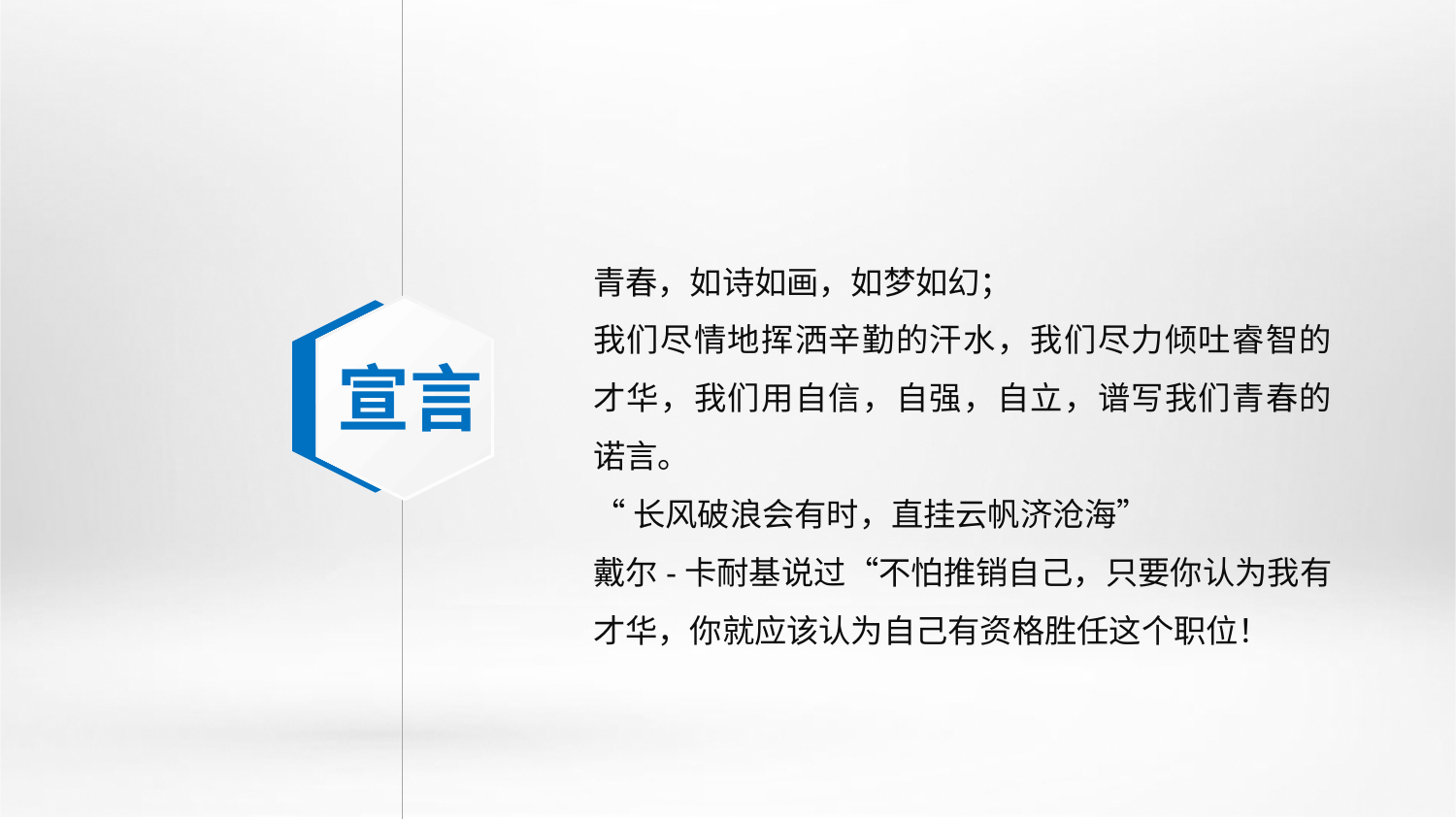

青春，如诗如画，如梦如幻；
我们尽情地挥洒辛勤的汗水，我们尽力倾吐睿智的才华，我们用自信，自强，自立，谱写我们青春的诺言。
“长风破浪会有时，直挂云帆济沧海”
戴尔-卡耐基说过“不怕推销自己，只要你认为我有才华，你就应该认为自己有资格胜任这个职位！

宣言